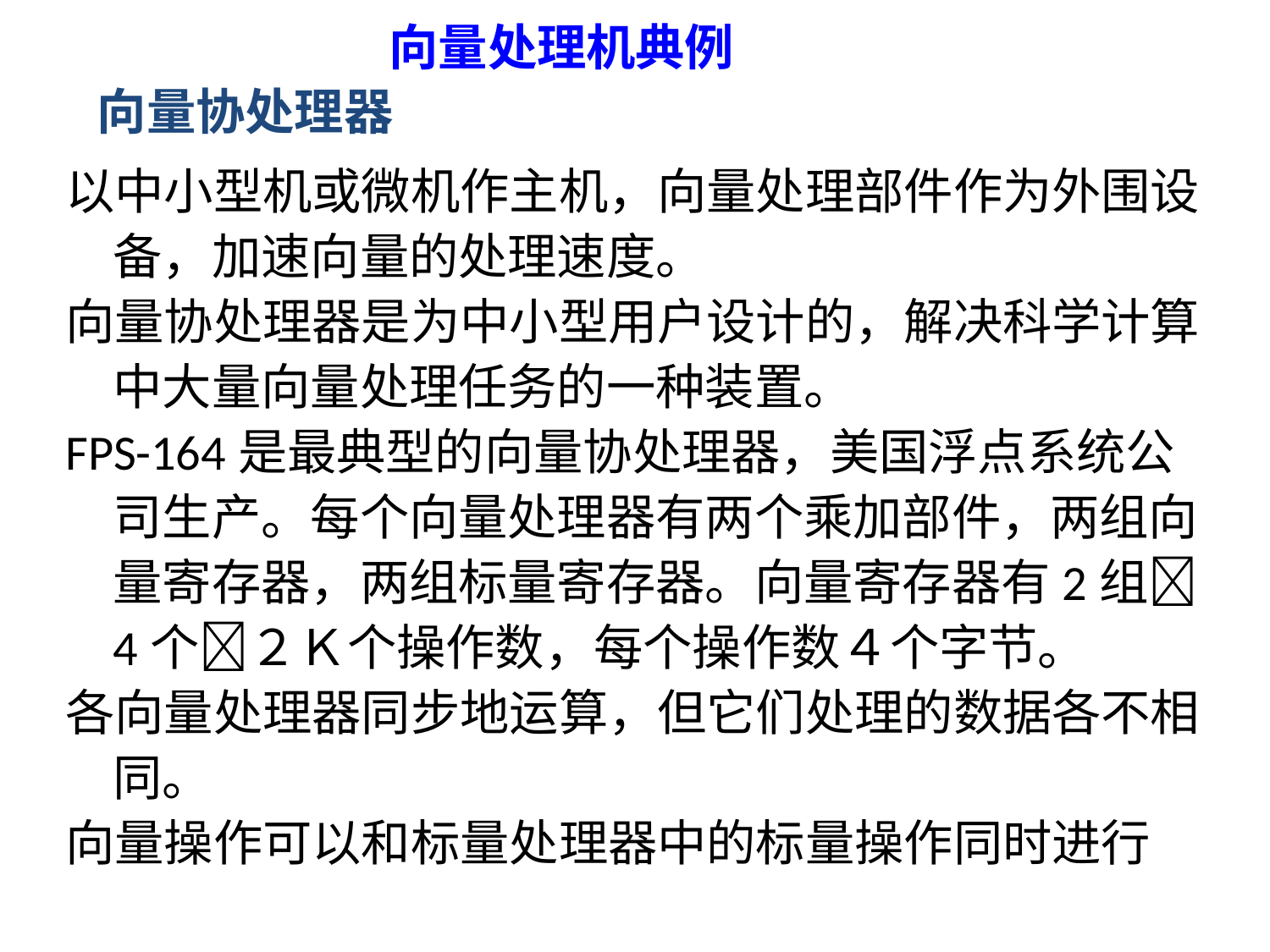

向量处理机典例
# 向量协处理器
以中小型机或微机作主机，向量处理部件作为外围设备，加速向量的处理速度。
向量协处理器是为中小型用户设计的，解决科学计算中大量向量处理任务的一种装置。
FPS-164是最典型的向量协处理器，美国浮点系统公司生产。每个向量处理器有两个乘加部件，两组向量寄存器，两组标量寄存器。向量寄存器有2组×4个×２Ｋ个操作数，每个操作数４个字节。
各向量处理器同步地运算，但它们处理的数据各不相同。
向量操作可以和标量处理器中的标量操作同时进行